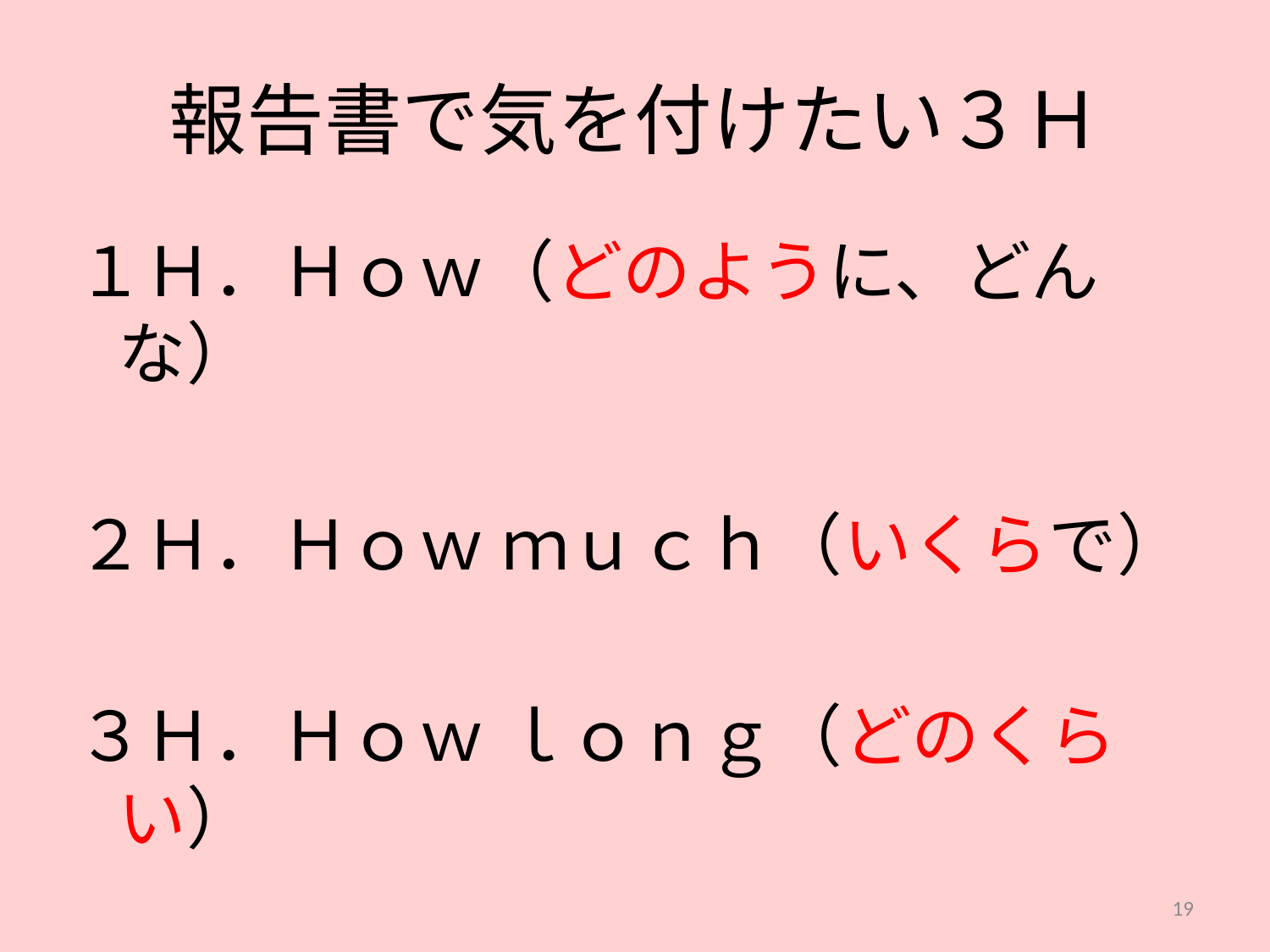

# 報告書で気を付けたい３Ｈ
１Ｈ．Ｈｏｗ（どのように、どんな）

２Ｈ．Ｈｏｗ ｍｕｃｈ（いくらで）

３Ｈ．Ｈｏｗ ｌｏｎｇ（どのくらい）

19